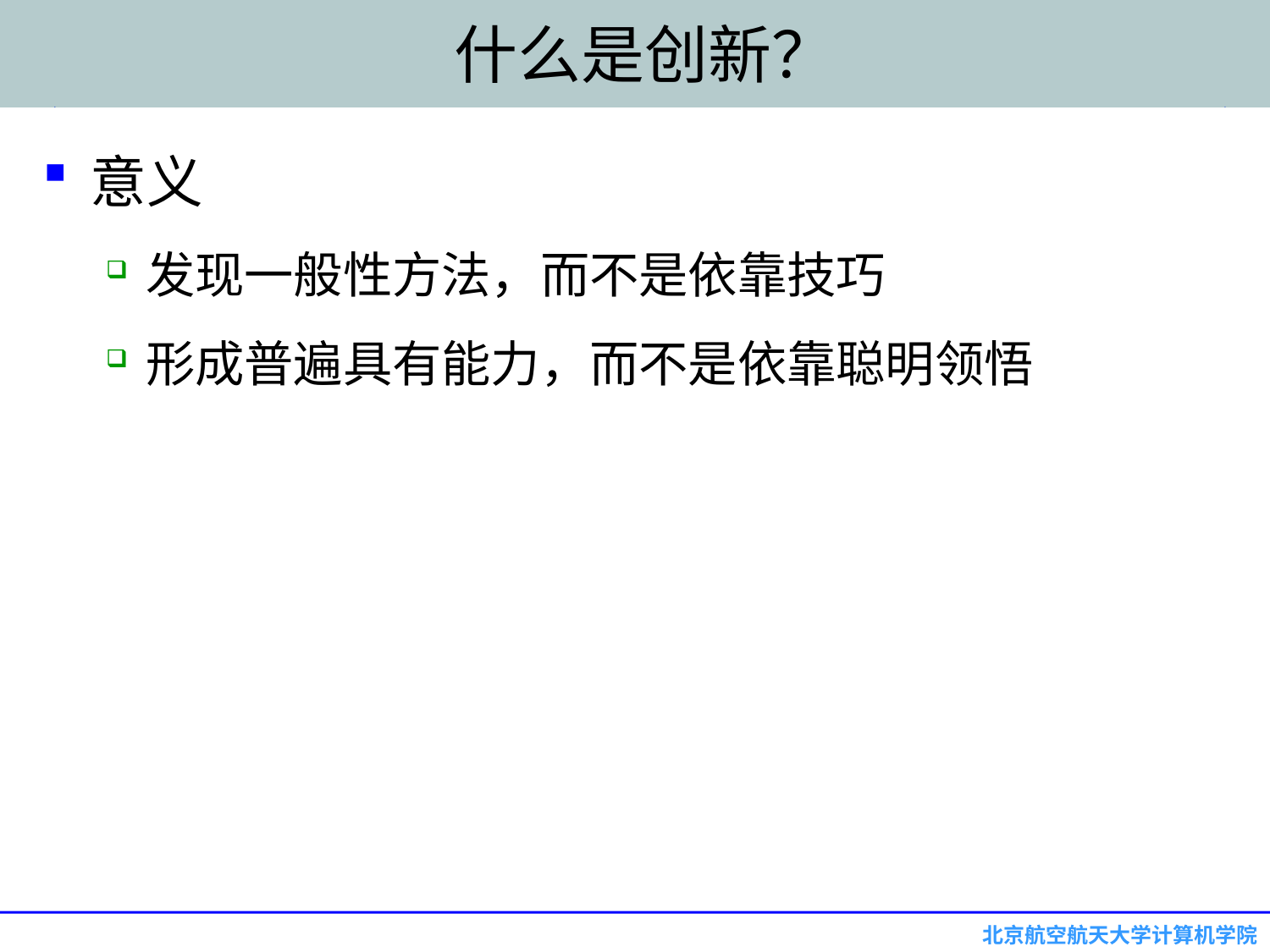

# 什么是创新？
意义
发现一般性方法，而不是依靠技巧
形成普遍具有能力，而不是依靠聪明领悟